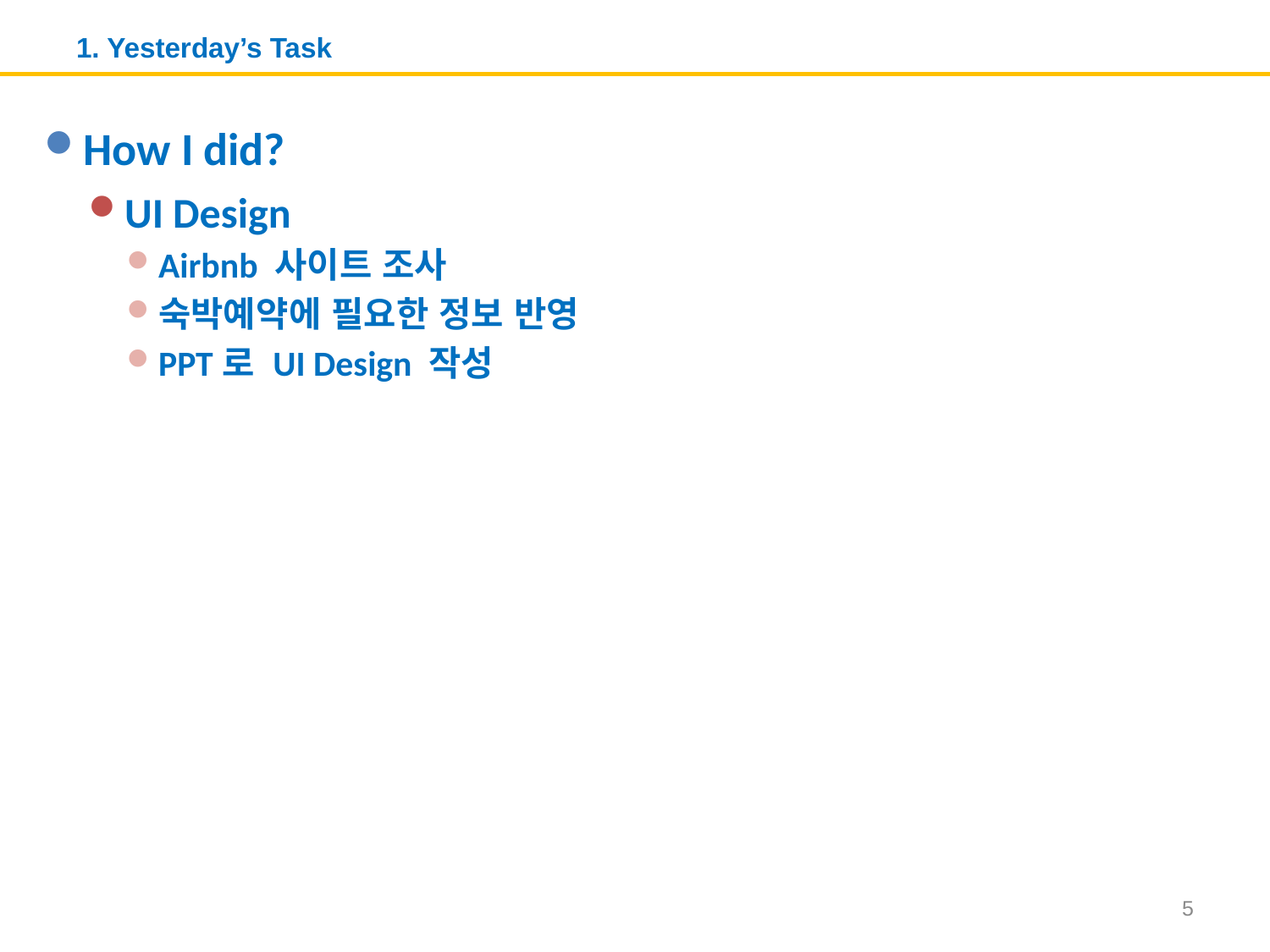

# 1. Yesterday’s Task
How I did?
UI Design
Airbnb 사이트 조사
숙박예약에 필요한 정보 반영
PPT로 UI Design 작성

5